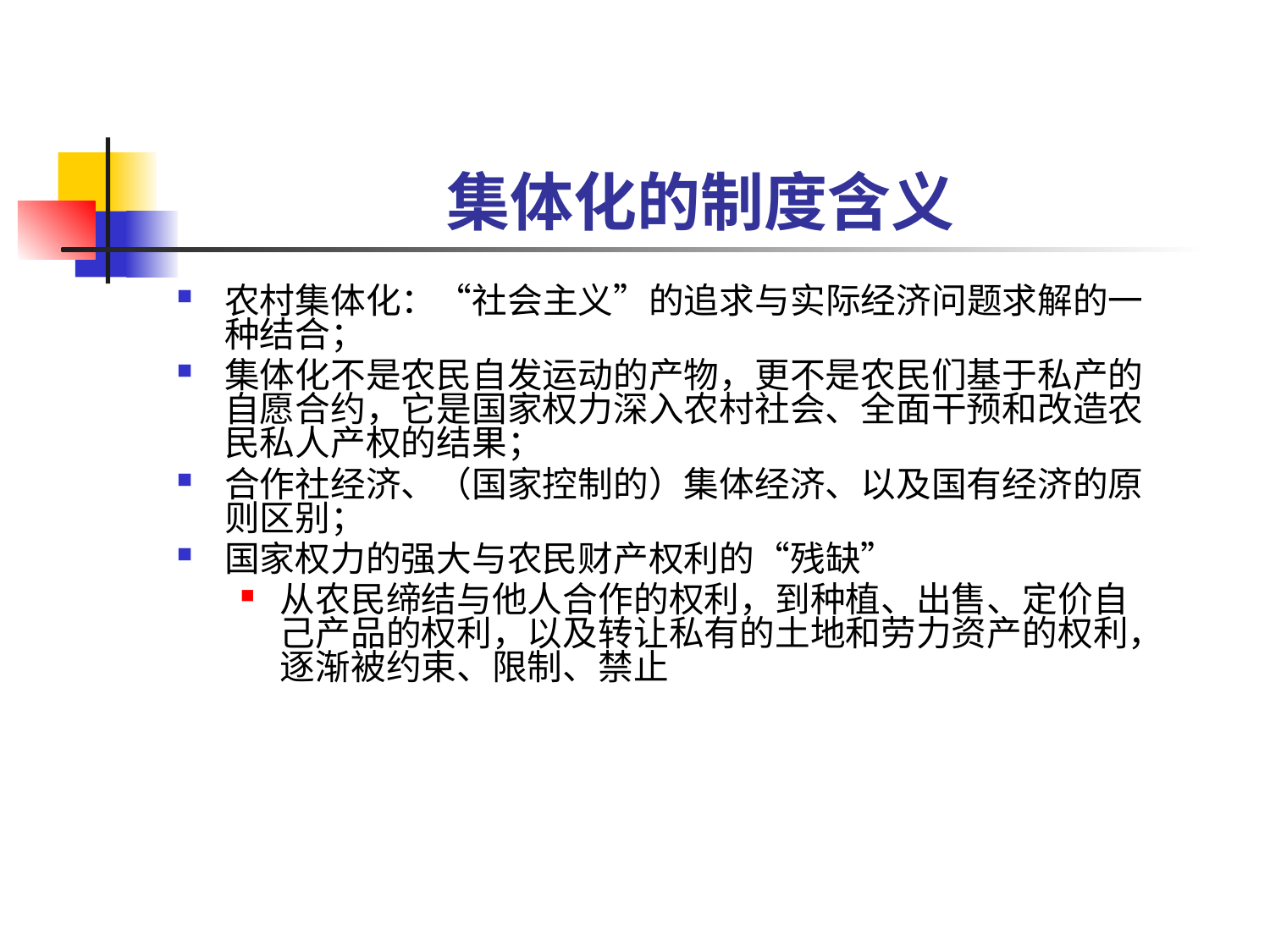

# 集体化的制度含义
农村集体化：“社会主义”的追求与实际经济问题求解的一种结合；
集体化不是农民自发运动的产物，更不是农民们基于私产的自愿合约，它是国家权力深入农村社会、全面干预和改造农民私人产权的结果；
合作社经济、（国家控制的）集体经济、以及国有经济的原则区别；
国家权力的强大与农民财产权利的“残缺”
从农民缔结与他人合作的权利，到种植、出售、定价自己产品的权利，以及转让私有的土地和劳力资产的权利，逐渐被约束、限制、禁止